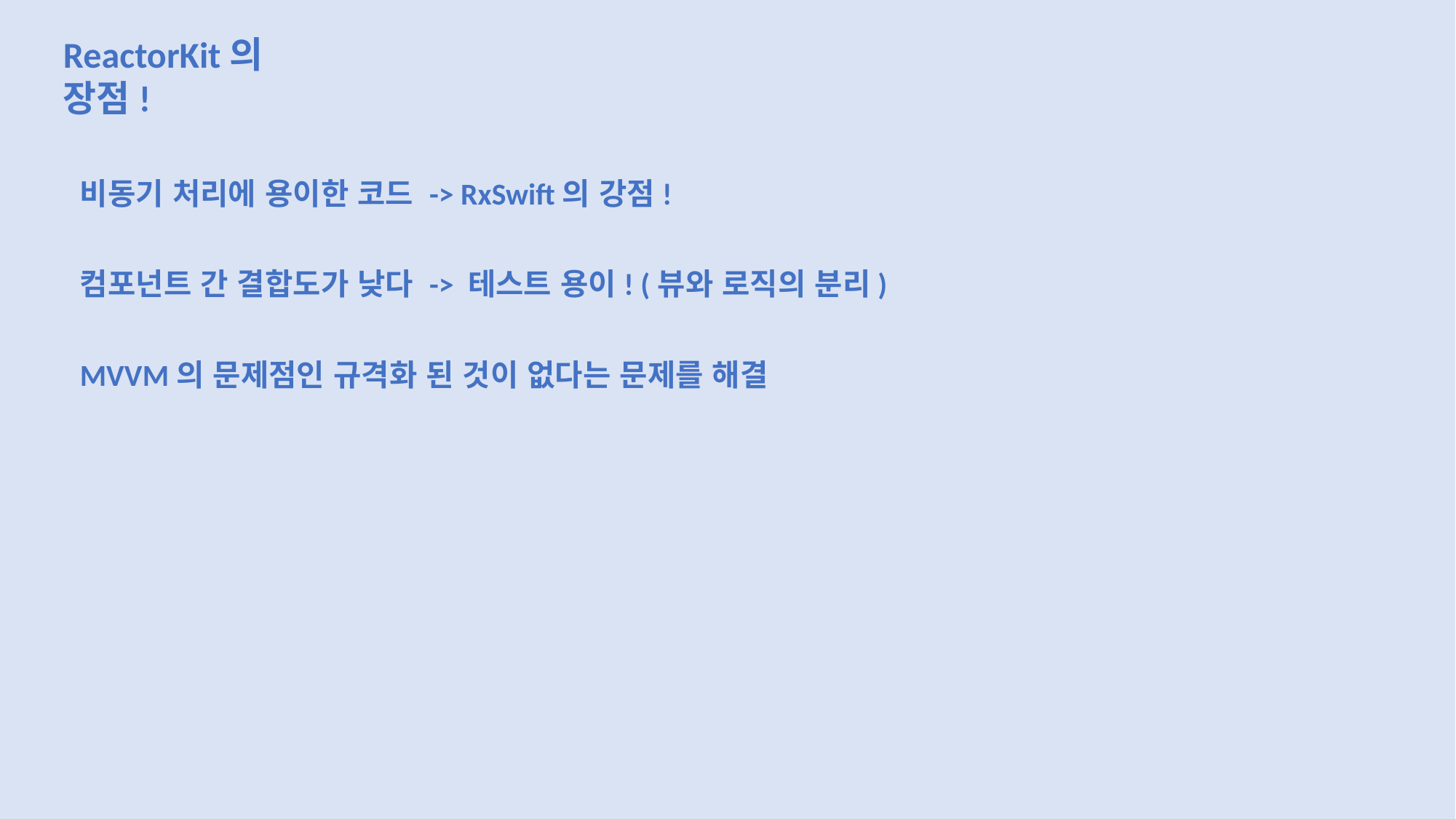

ReactorKit의 장점!
비동기 처리에 용이한 코드 -> RxSwift의 강점!
컴포넌트 간 결합도가 낮다 -> 테스트 용이! (뷰와 로직의 분리)
MVVM의 문제점인 규격화 된 것이 없다는 문제를 해결